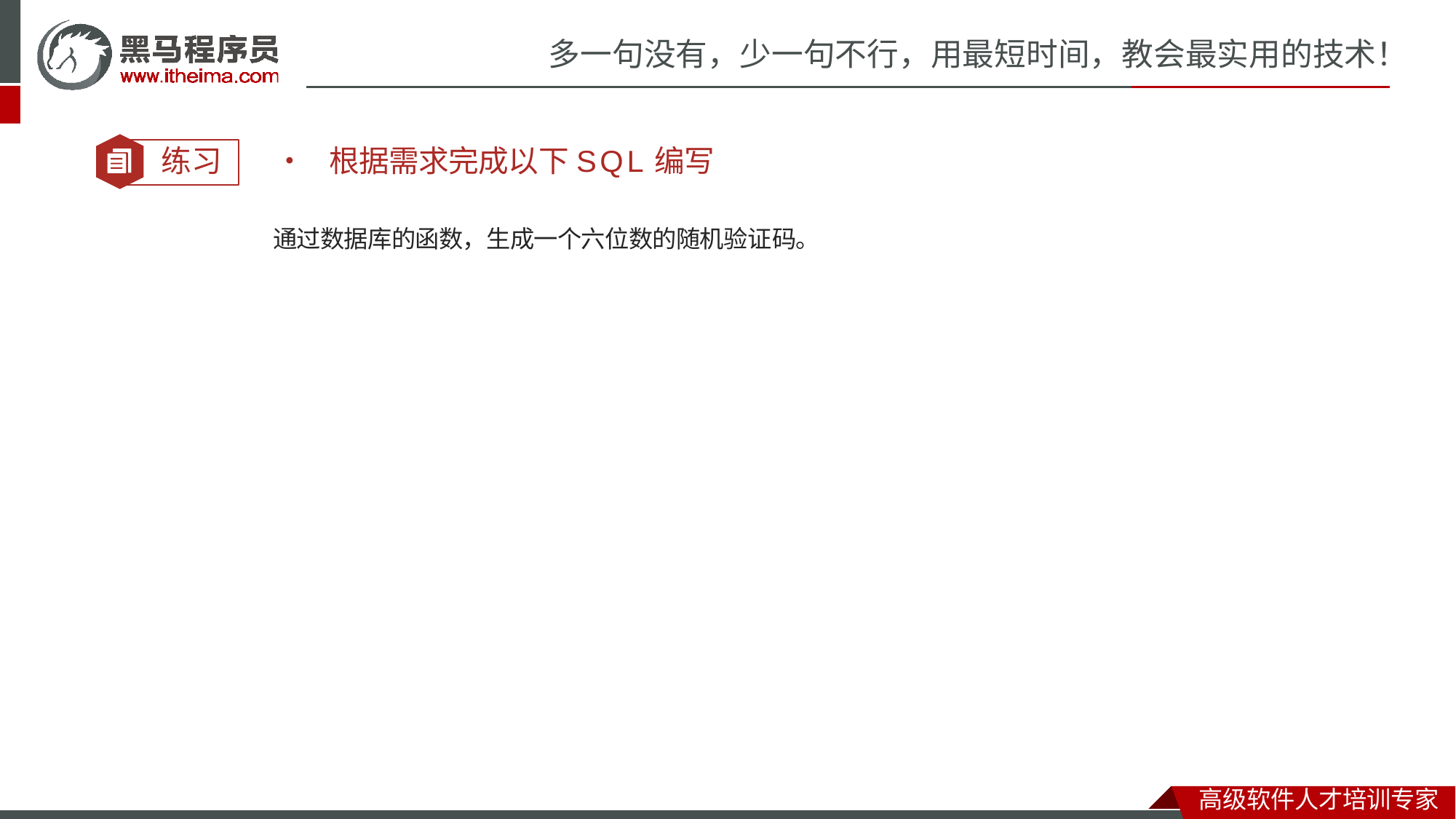

# 多一句没有，少一句不行，用最短时间，教会最实用的技术！

练习	•	根据需求完成以下SQL编写

通过数据库的函数，生成一个六位数的随机验证码。

高级软件人才培训专家